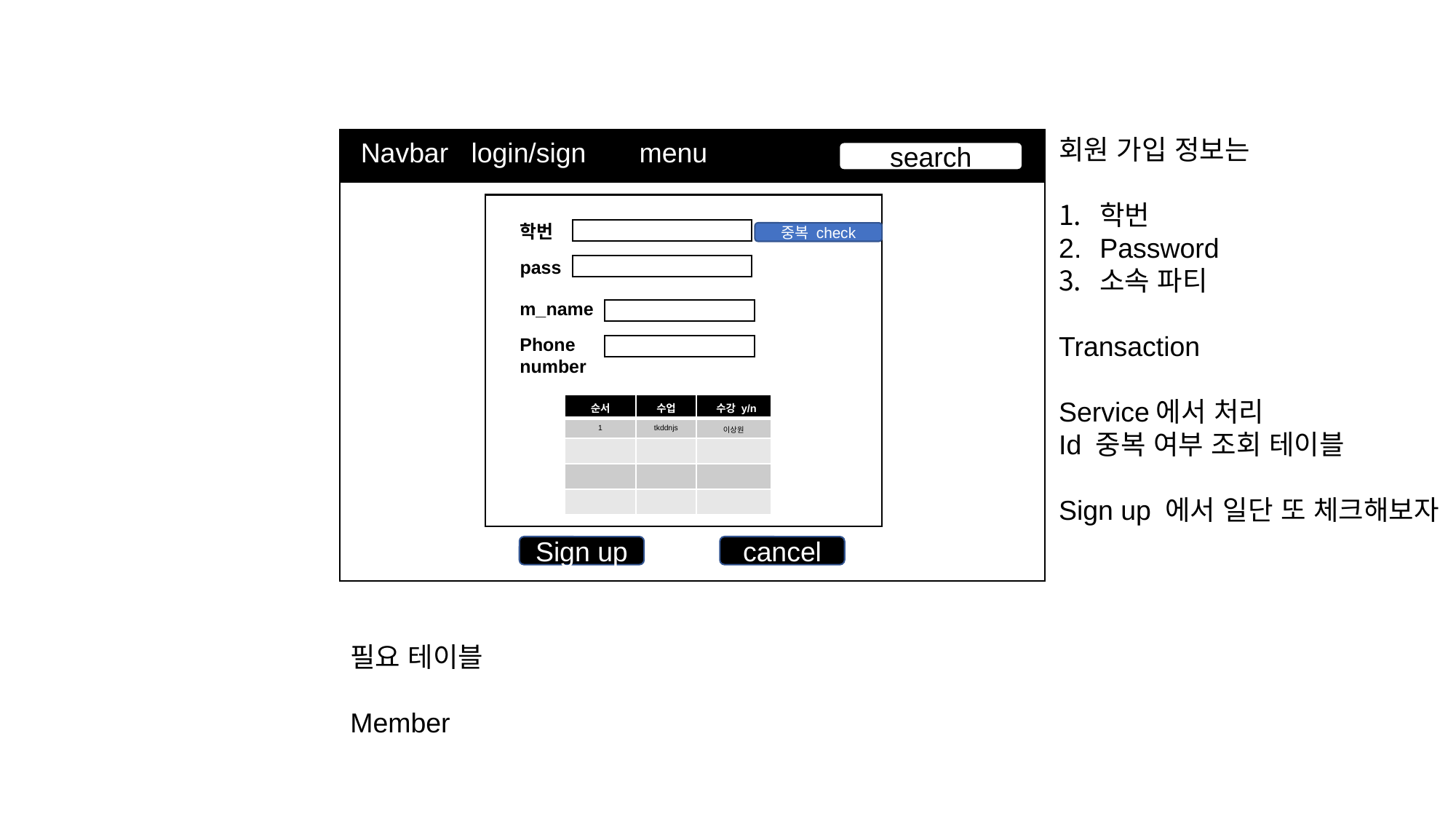

회원 가입 정보는

학번
Password
소속 파티

Transaction

Service에서 처리
Id 중복 여부 조회 테이블

Sign up 에서 일단 또 체크해보자

Navbar   login/sign       menu
search

학번

중복 check
pass

m_name

Phone number

| 순서 | 수업 | 수강 y/n |
| --- | --- | --- |
| 1 | tkddnjs | 이상원 |
|  |  |  |
|  |  |  |
|  |  |  |
cancel
Sign up
필요 테이블

Member